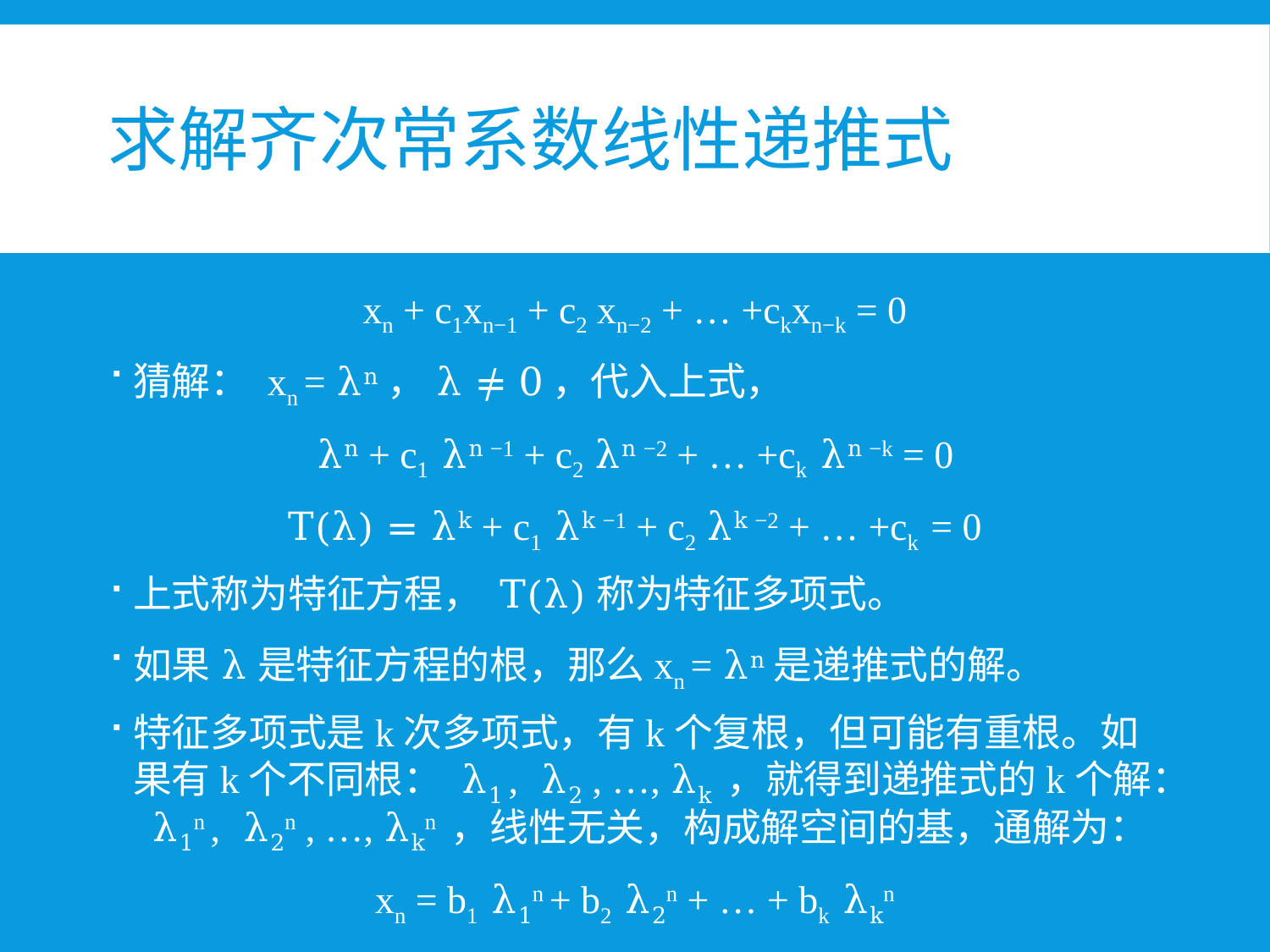

# 求解齐次常系数线性递推式
xn + c1xn−1 + c2 xn−2 + … +ckxn−k = 0
猜解： xn = λn，λ ≠ 0，代入上式，
λn + c1 λn −1 + c2 λn −2 + … +ck λn −k = 0
T(λ) = λk + c1 λk −1 + c2 λk −2 + … +ck = 0
上式称为特征方程， T(λ)称为特征多项式。
如果λ是特征方程的根，那么xn = λn是递推式的解。
特征多项式是k次多项式，有k个复根，但可能有重根。如果有k个不同根： λ1 ,  λ2 , …, λk ，就得到递推式的k个解： λ1n ,  λ2n , …, λkn ，线性无关，构成解空间的基，通解为：
xn = b1 λ1n + b2 λ2n + … + bk λkn